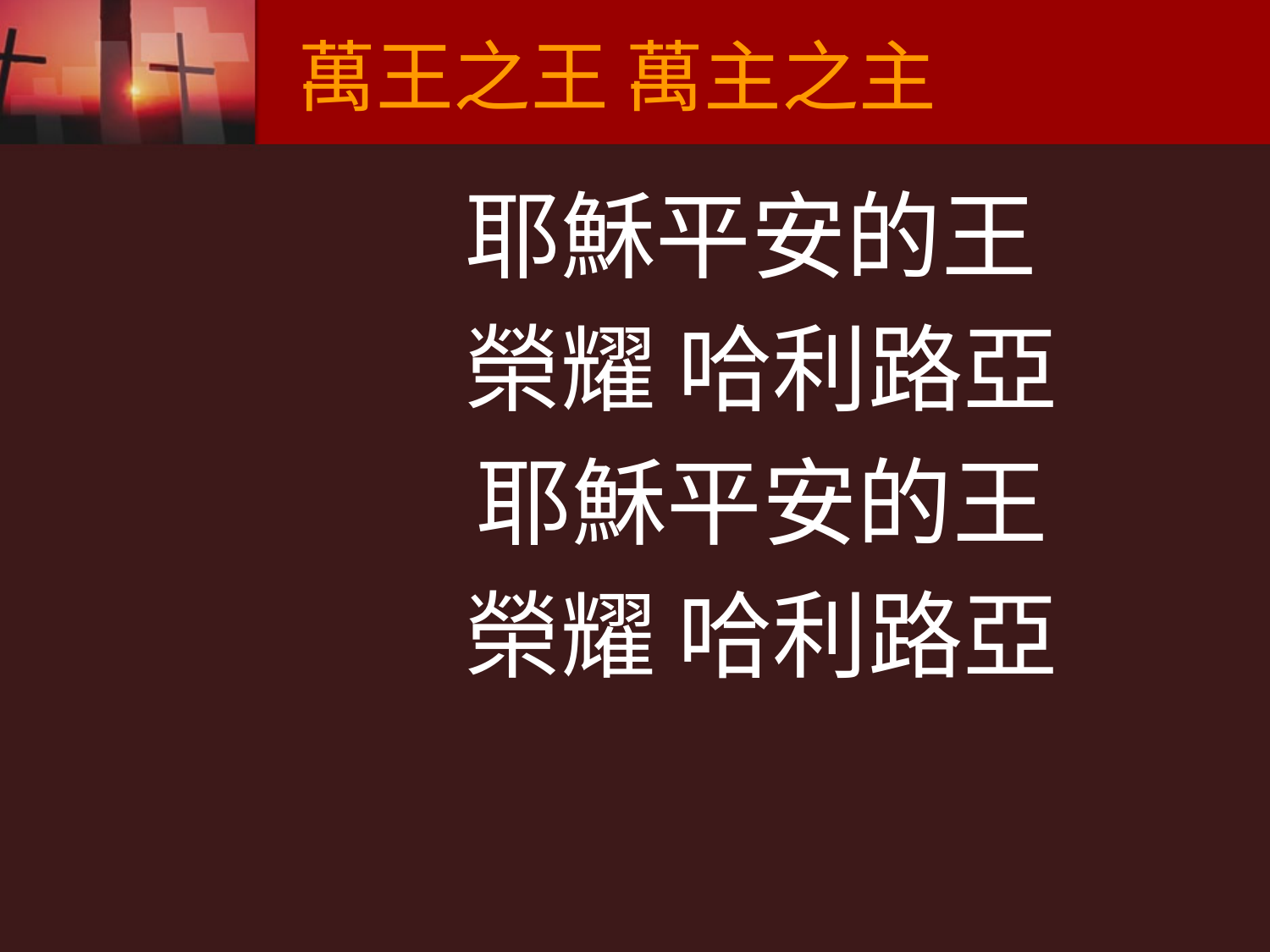

# 萬王之王 萬主之主
耶穌平安的王
榮耀 哈利路亞
耶穌平安的王
榮耀 哈利路亞